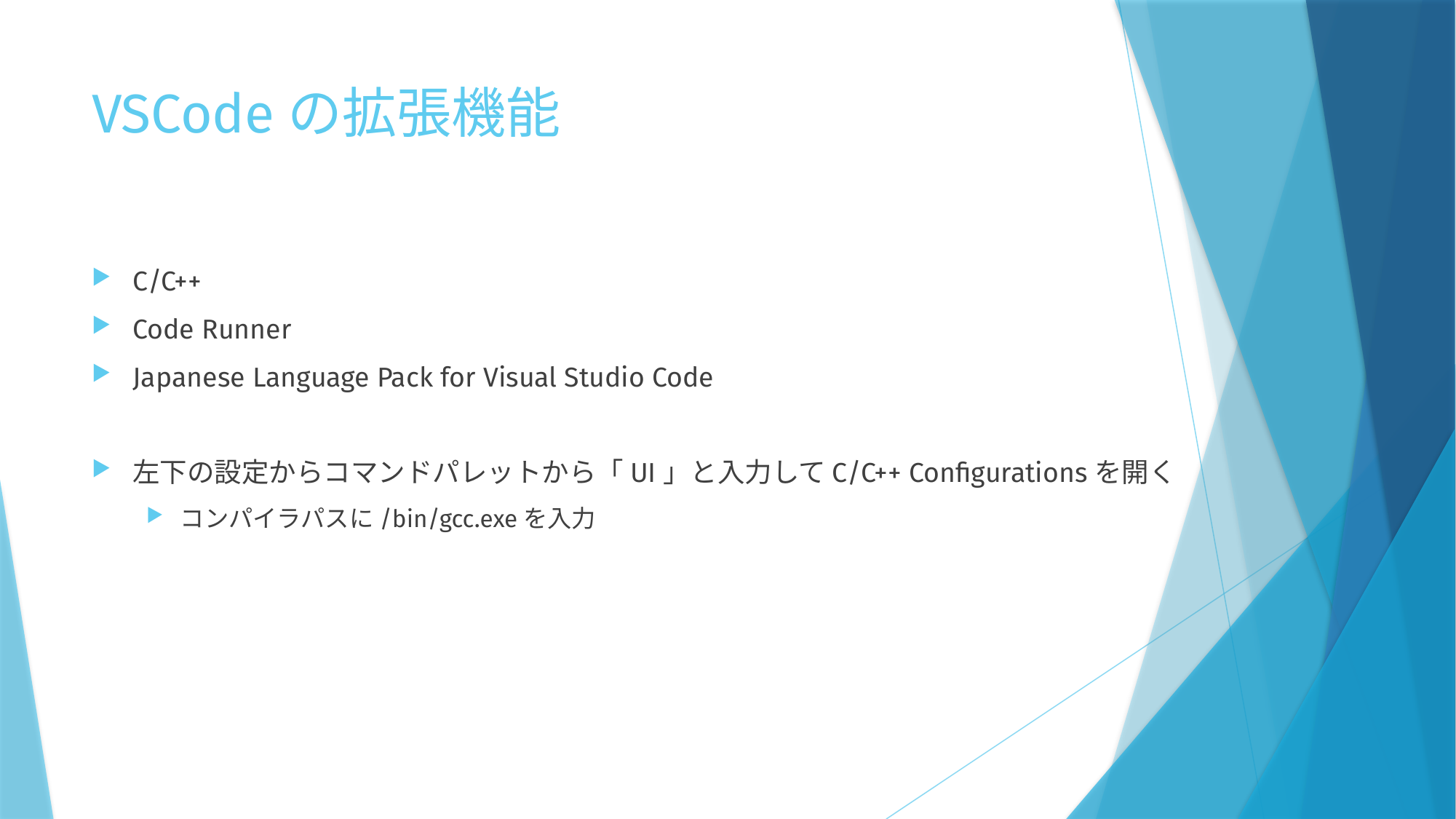

# VSCodeの拡張機能
C/C++
Code Runner
Japanese Language Pack for Visual Studio Code

左下の設定からコマンドパレットから「UI」と入力してC/C++ Configurationsを開く
コンパイラパスに/bin/gcc.exeを入力